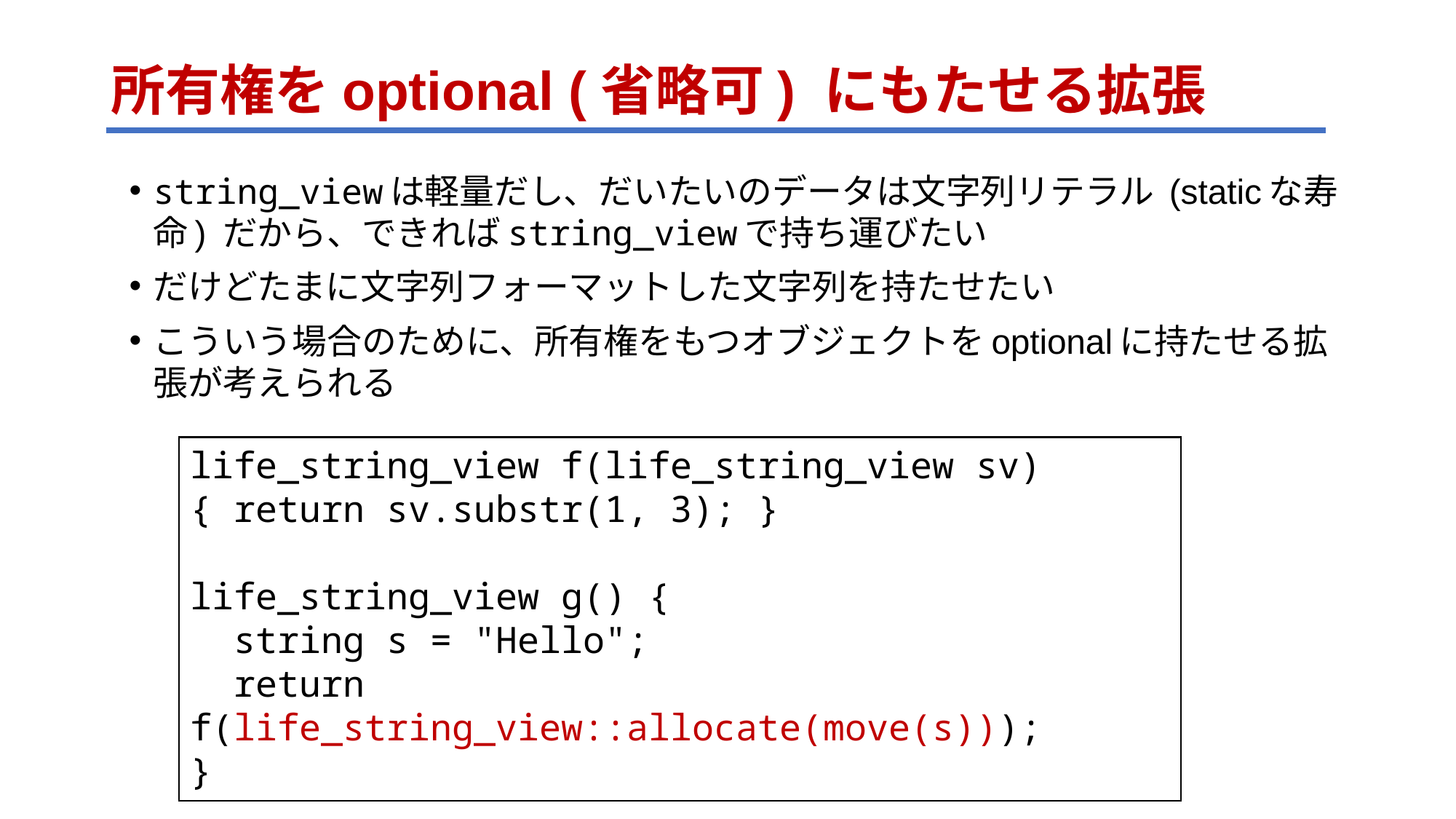

# 所有権をoptional (省略可) にもたせる拡張
string_viewは軽量だし、だいたいのデータは文字列リテラル (staticな寿命) だから、できればstring_viewで持ち運びたい
だけどたまに文字列フォーマットした文字列を持たせたい
こういう場合のために、所有権をもつオブジェクトをoptionalに持たせる拡張が考えられる
life_string_view f(life_string_view sv)
{ return sv.substr(1, 3); }

life_string_view g() {
  string s = "Hello";
  return f(life_string_view::allocate(move(s)));
}